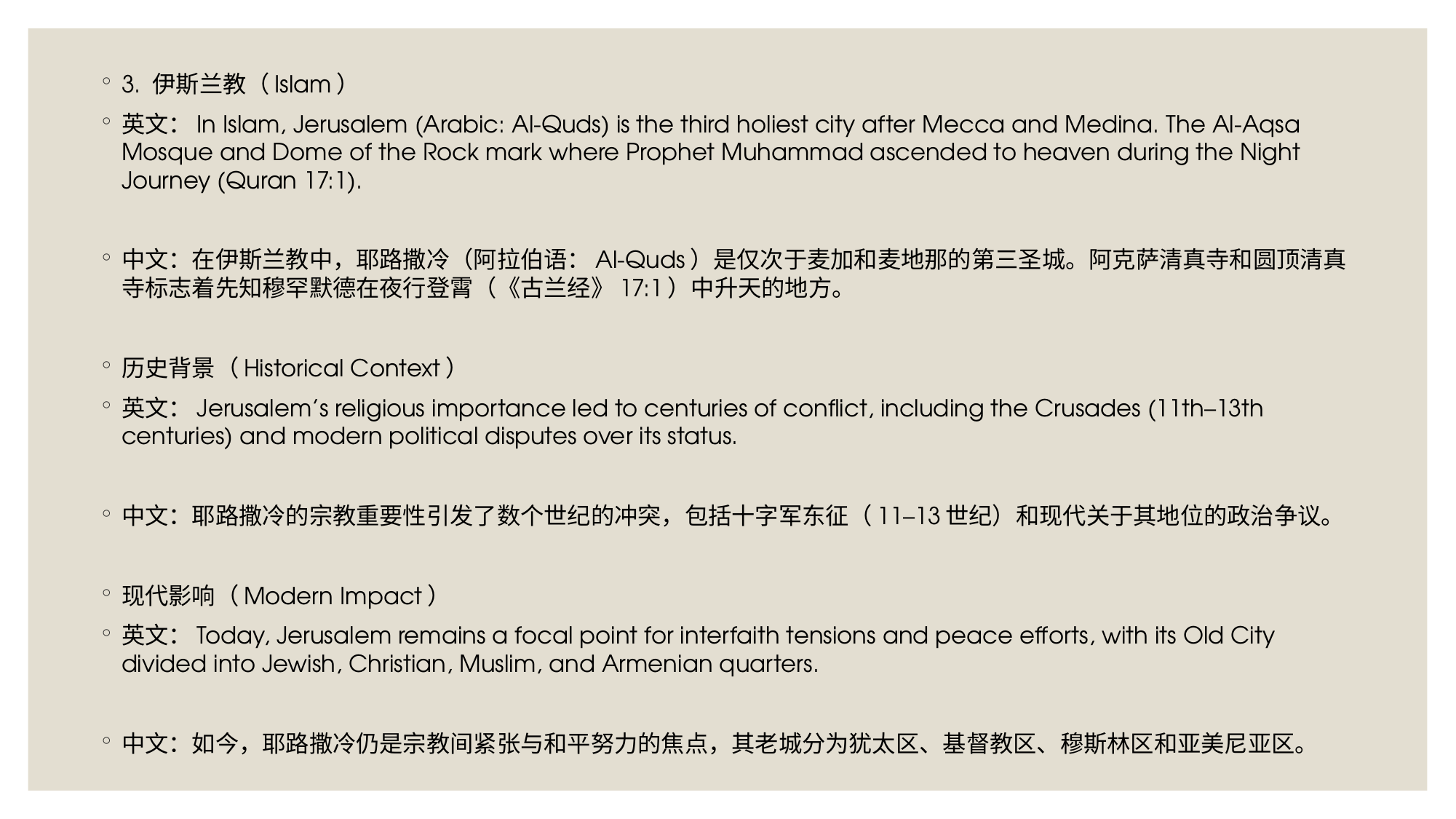

3. 伊斯兰教（Islam）
英文：In Islam, Jerusalem (Arabic: Al-Quds) is the third holiest city after Mecca and Medina. The Al-Aqsa Mosque and Dome of the Rock mark where Prophet Muhammad ascended to heaven during the Night Journey (Quran 17:1).

中文：在伊斯兰教中，耶路撒冷（阿拉伯语：Al-Quds）是仅次于麦加和麦地那的第三圣城。阿克萨清真寺和圆顶清真寺标志着先知穆罕默德在夜行登霄（《古兰经》17:1）中升天的地方。

历史背景（Historical Context）
英文：Jerusalem’s religious importance led to centuries of conflict, including the Crusades (11th–13th centuries) and modern political disputes over its status.

中文：耶路撒冷的宗教重要性引发了数个世纪的冲突，包括十字军东征（11–13世纪）和现代关于其地位的政治争议。

现代影响（Modern Impact）
英文：Today, Jerusalem remains a focal point for interfaith tensions and peace efforts, with its Old City divided into Jewish, Christian, Muslim, and Armenian quarters.

中文：如今，耶路撒冷仍是宗教间紧张与和平努力的焦点，其老城分为犹太区、基督教区、穆斯林区和亚美尼亚区。

#